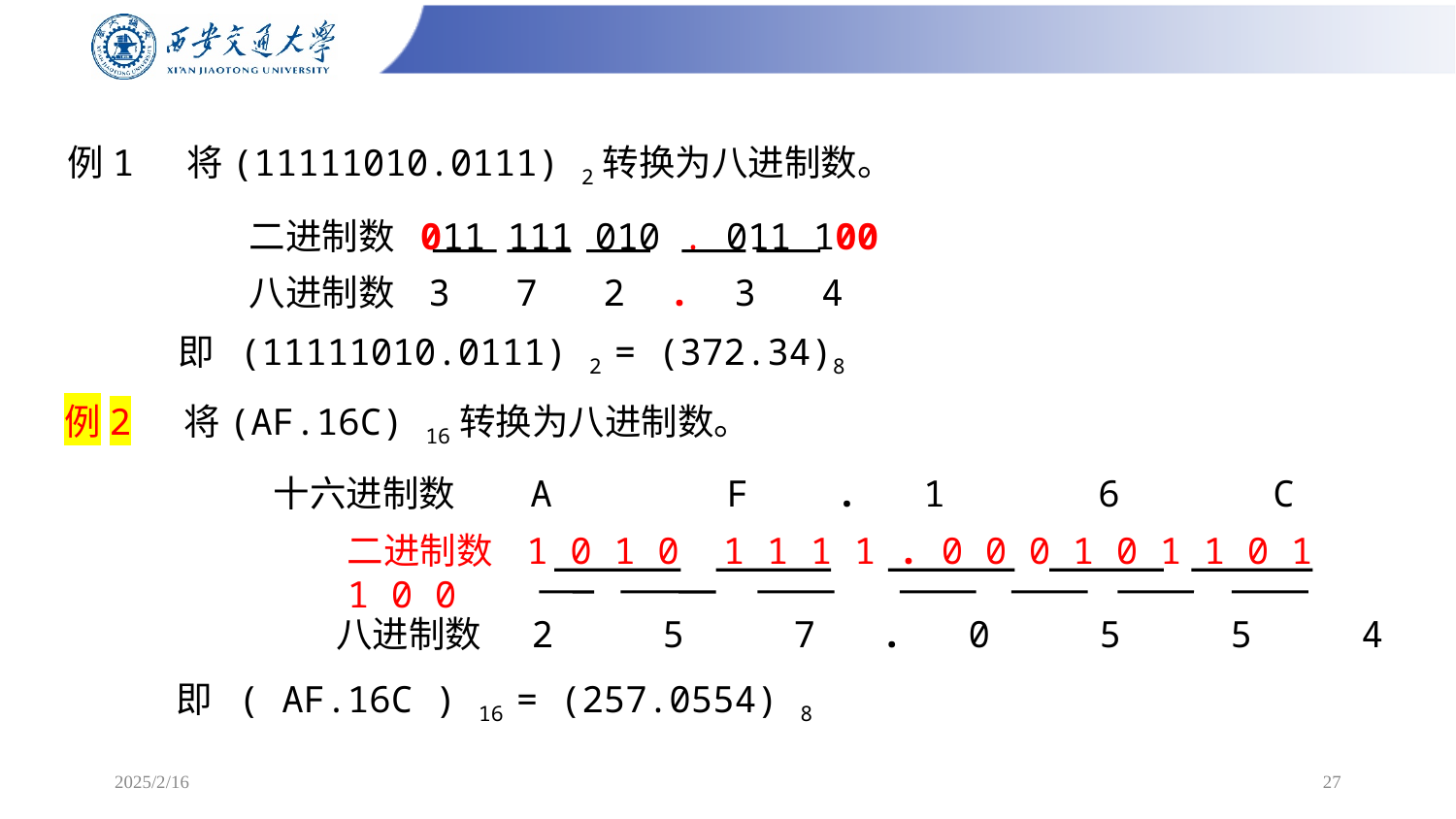

# 例1  将(11111010.0111) 2转换为八进制数。
二进制数  011 111 010 . 011 100

八进制数   3   7   2  .  3   4
即  (11111010.0111) 2 = (372.34)8
例2  将(AF.16C) 16转换为八进制数。
十六进制数        A        F    .   1       6       C
二进制数   1 0 1 0  1 1 1 1 . 0 0 0 1 0 1 1 0 1 1 0 0

八进制数     2     5     7   .   0     5     5     4
即  ( AF.16C ) 16 = (257.0554) 8
2025/2/16
27